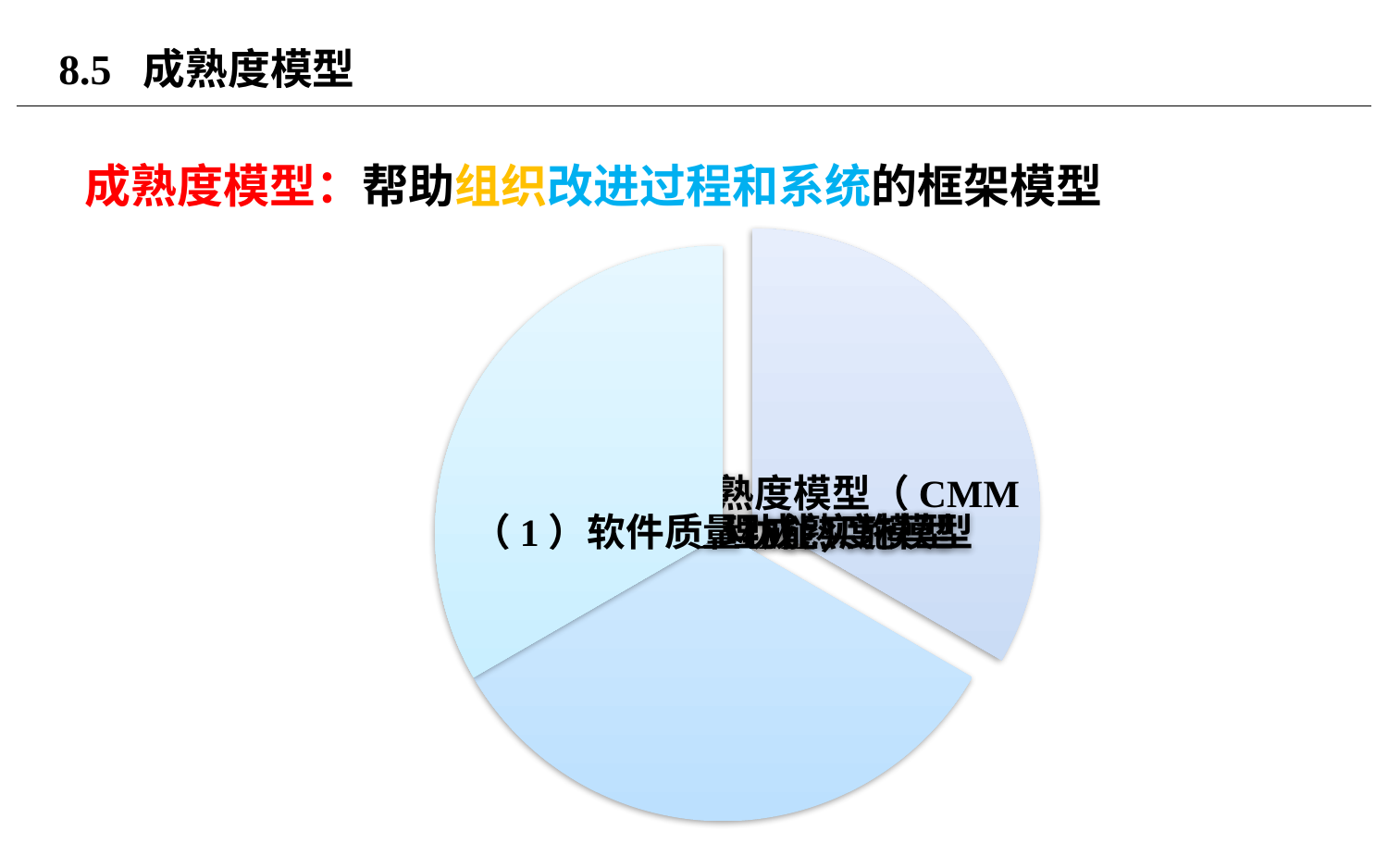

# 8.5  成熟度模型
成熟度模型：帮助组织改进过程和系统的框架模型

（2）能力成熟度模型（CMM 及CMMI）
（3）项目管理成熟度模型
（1）软件质量功能实施模型